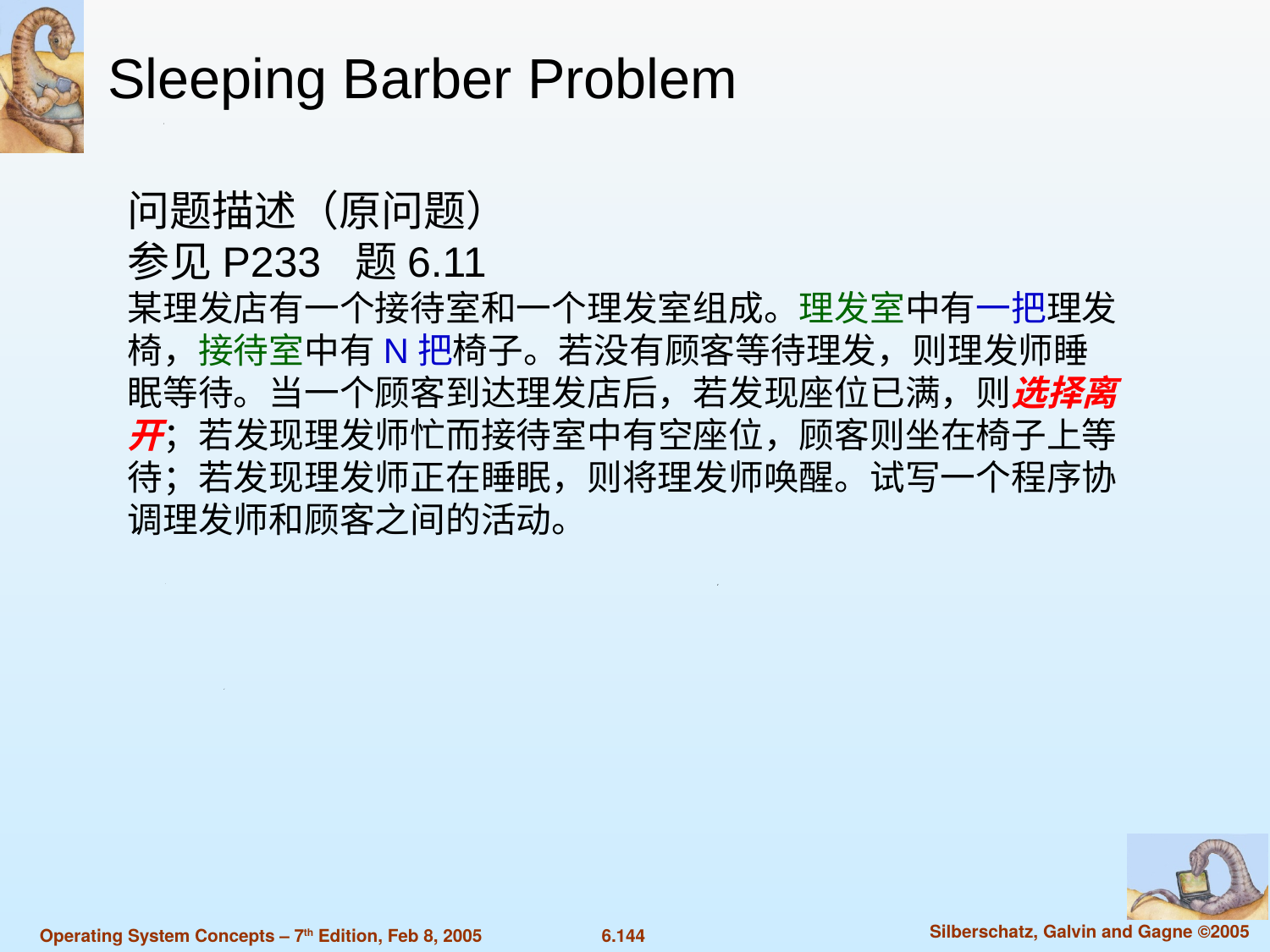

Sleeping Barber Problem
问题描述（原问题）
参见P233  题6.11
某理发店有一个接待室和一个理发室组成。理发室中有一把理发椅，接待室中有N把椅子。若没有顾客等待理发，则理发师睡眠等待。当一个顾客到达理发店后，若发现座位已满，则选择离开；若发现理发师忙而接待室中有空座位，顾客则坐在椅子上等待；若发现理发师正在睡眠，则将理发师唤醒。试写一个程序协调理发师和顾客之间的活动。